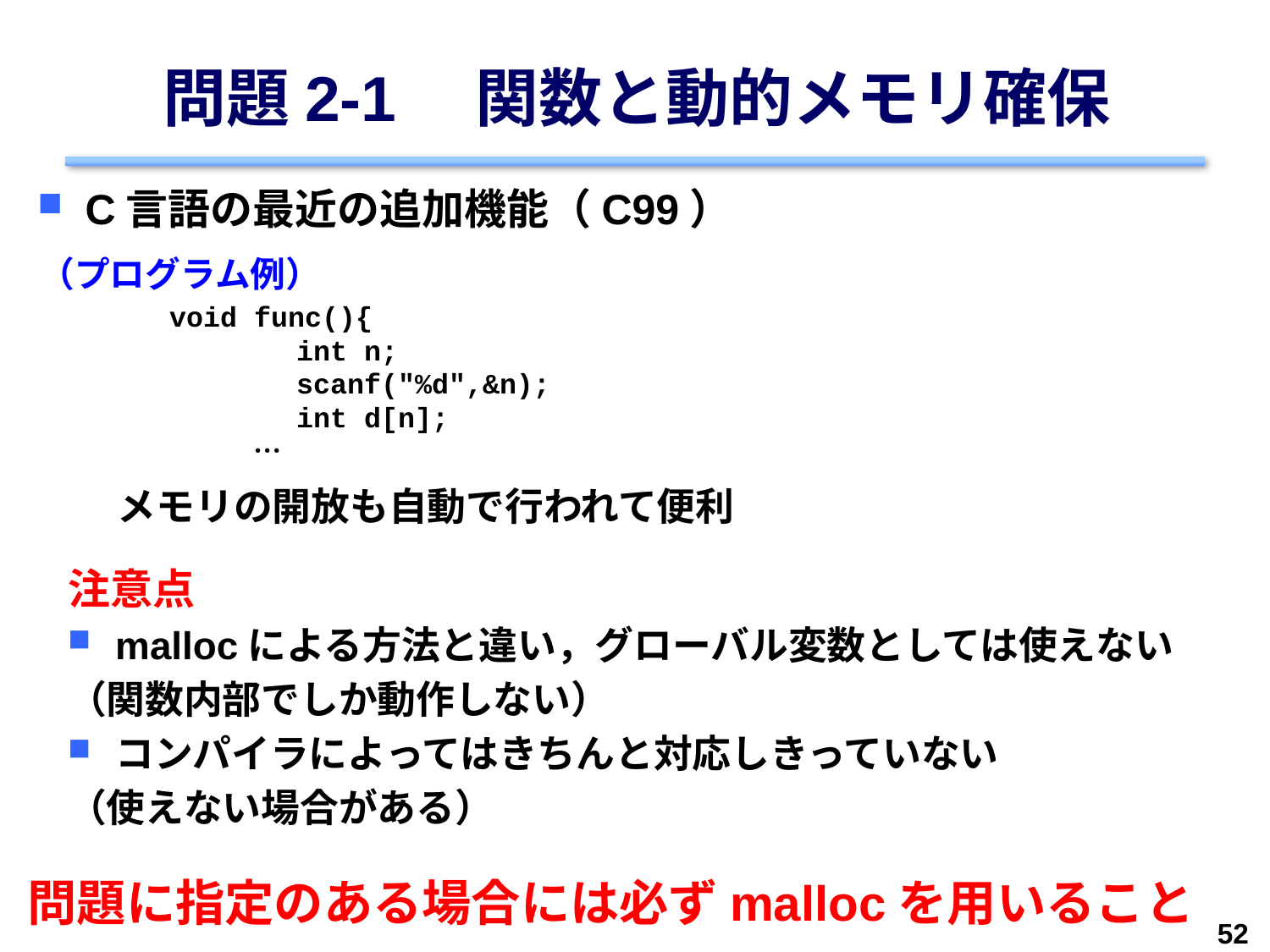

# 問題2-1　関数と動的メモリ確保
C言語の最近の追加機能（C99）
（プログラム例）
void func(){
	int n;
	scanf("%d",&n);
	int d[n];
　　　…
メモリの開放も自動で行われて便利
注意点
mallocによる方法と違い，グローバル変数としては使えない
（関数内部でしか動作しない）
コンパイラによってはきちんと対応しきっていない
（使えない場合がある）
問題に指定のある場合には必ずmallocを用いること
52